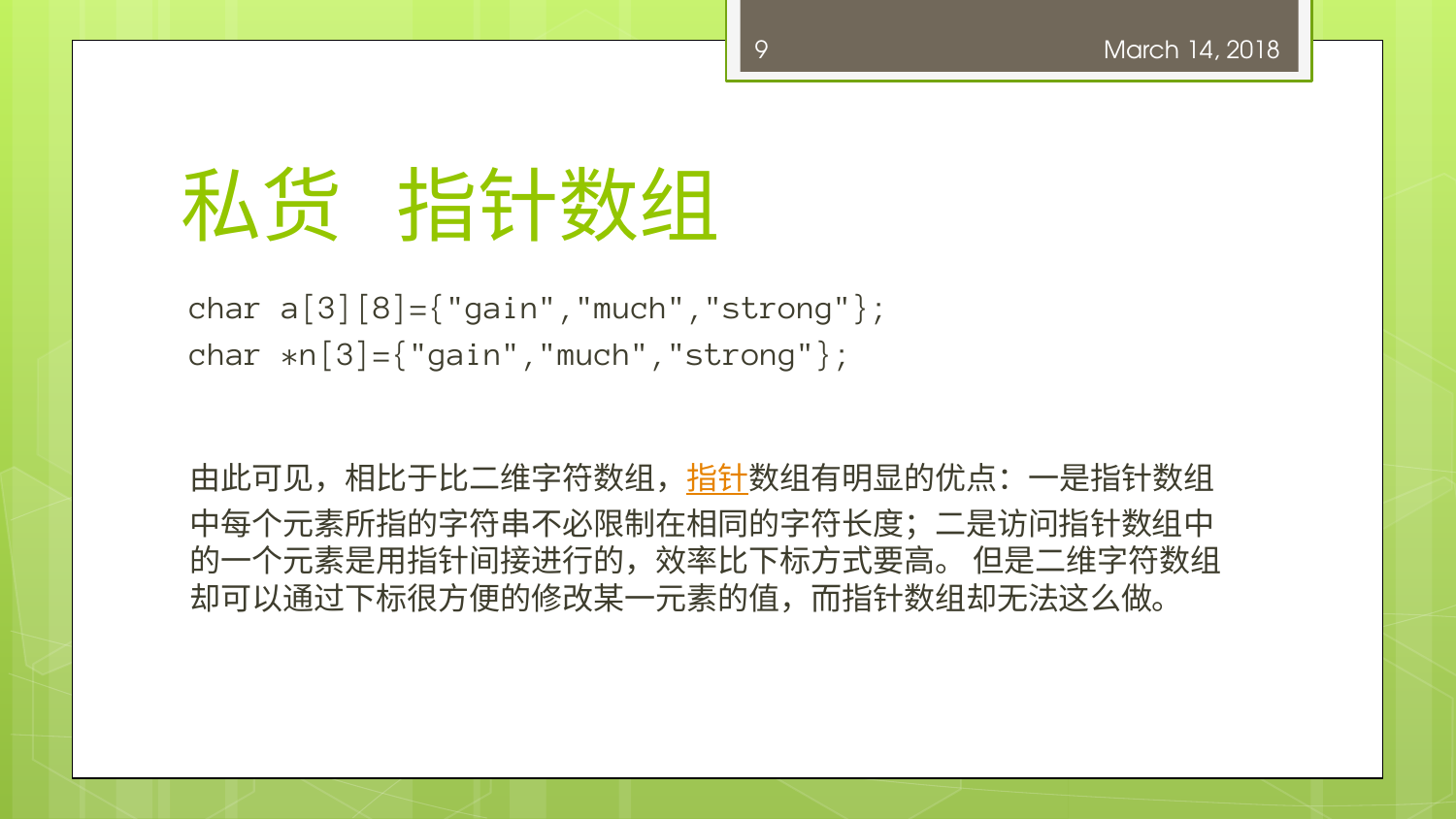

9
March 14, 2018
# 私货   指针数组
char a[3][8]={"gain","much","strong"};
char *n[3]={"gain","much","strong"};

由此可见，相比于比二维字符数组，指针数组有明显的优点：一是指针数组中每个元素所指的字符串不必限制在相同的字符长度；二是访问指针数组中的一个元素是用指针间接进行的，效率比下标方式要高。 但是二维字符数组却可以通过下标很方便的修改某一元素的值，而指针数组却无法这么做。